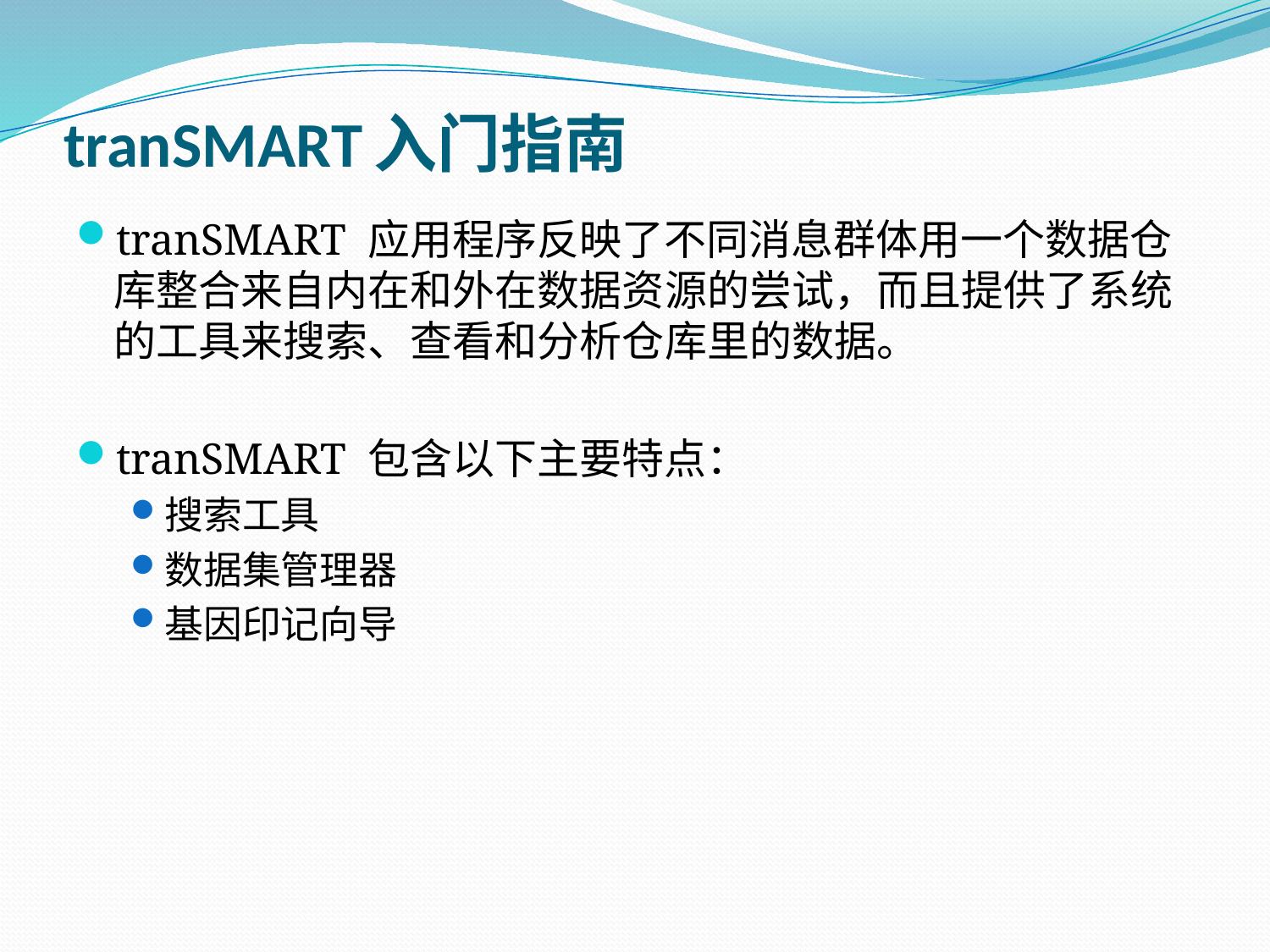

# tranSMART入门指南
tranSMART 应用程序反映了不同消息群体用一个数据仓库整合来自内在和外在数据资源的尝试，而且提供了系统的工具来搜索、查看和分析仓库里的数据。

tranSMART 包含以下主要特点：
搜索工具
数据集管理器
基因印记向导